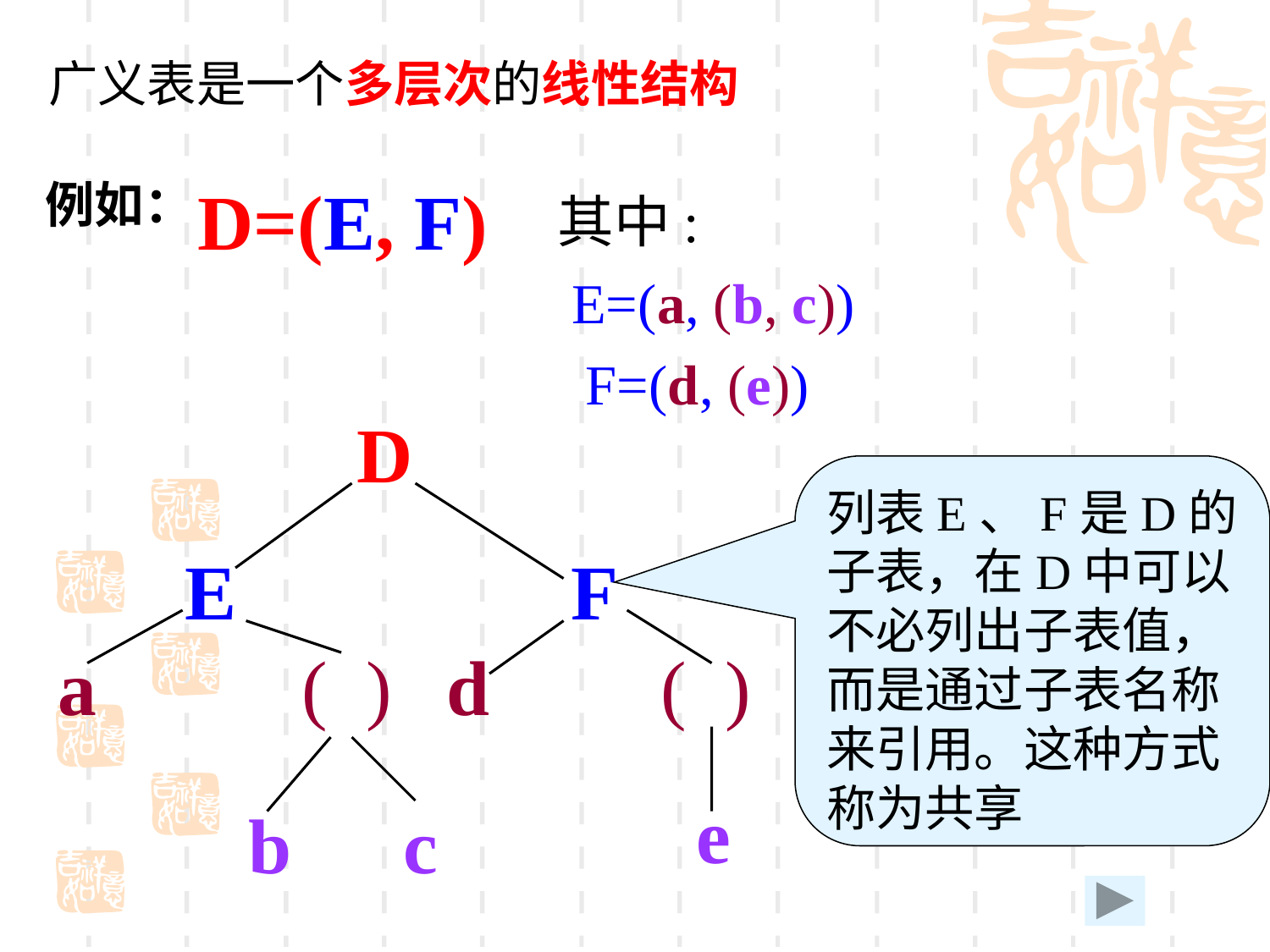

广义表是一个多层次的线性结构
D=(E, F)
其中:
 E=(a, (b, c))
  F=(d, (e))
例如：
D
列表E、F是D的子表，在D中可以不必列出子表值，而是通过子表名称来引用。这种方式称为共享

E
F

a
(  )
d
(  )

e
b
c